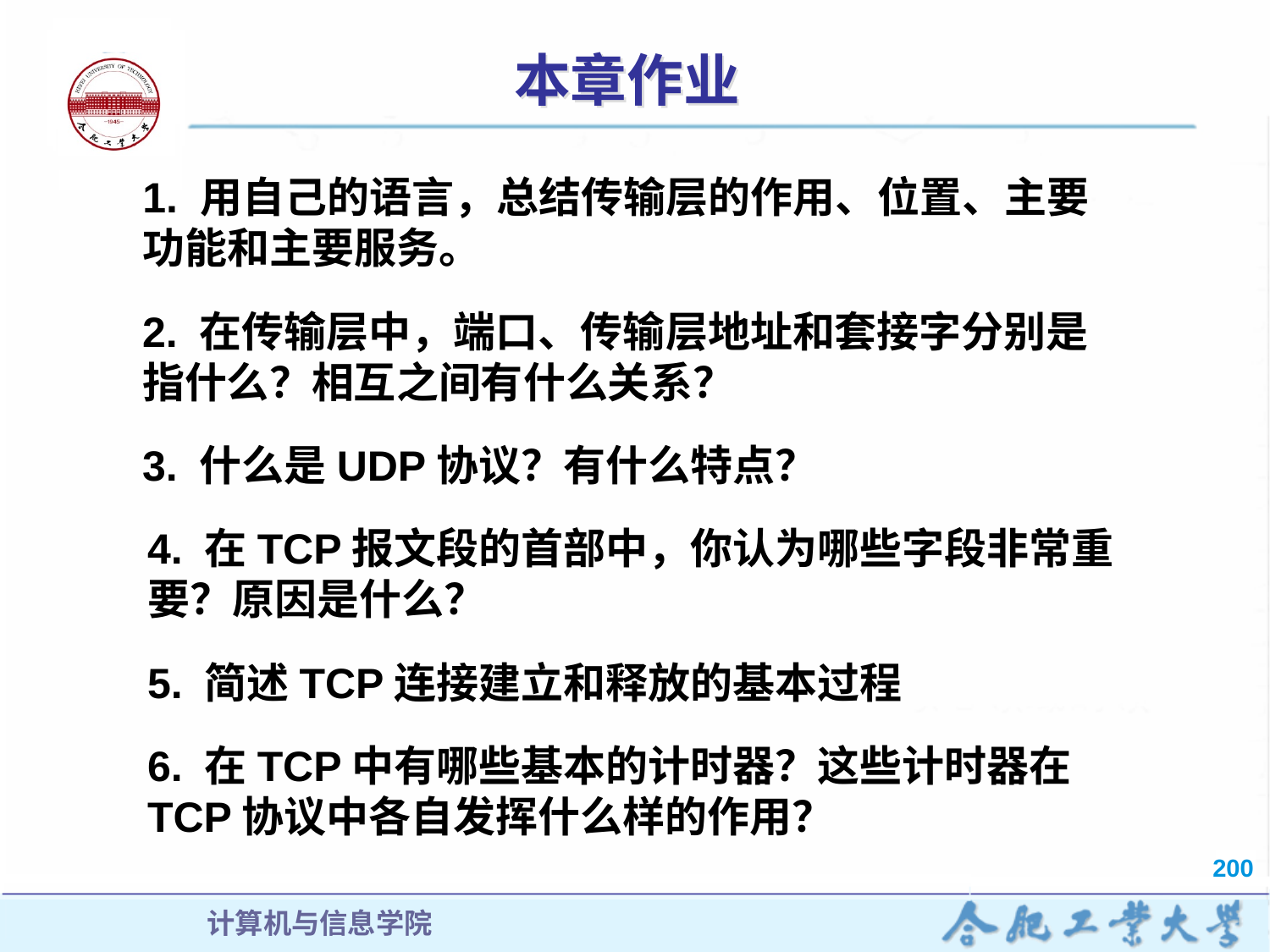

# 本章作业
1. 用自己的语言，总结传输层的作用、位置、主要功能和主要服务。
2. 在传输层中，端口、传输层地址和套接字分别是指什么？相互之间有什么关系？
3. 什么是UDP协议？有什么特点？
4. 在TCP报文段的首部中，你认为哪些字段非常重要？原因是什么？
5. 简述TCP连接建立和释放的基本过程
6. 在TCP中有哪些基本的计时器？这些计时器在TCP协议中各自发挥什么样的作用？